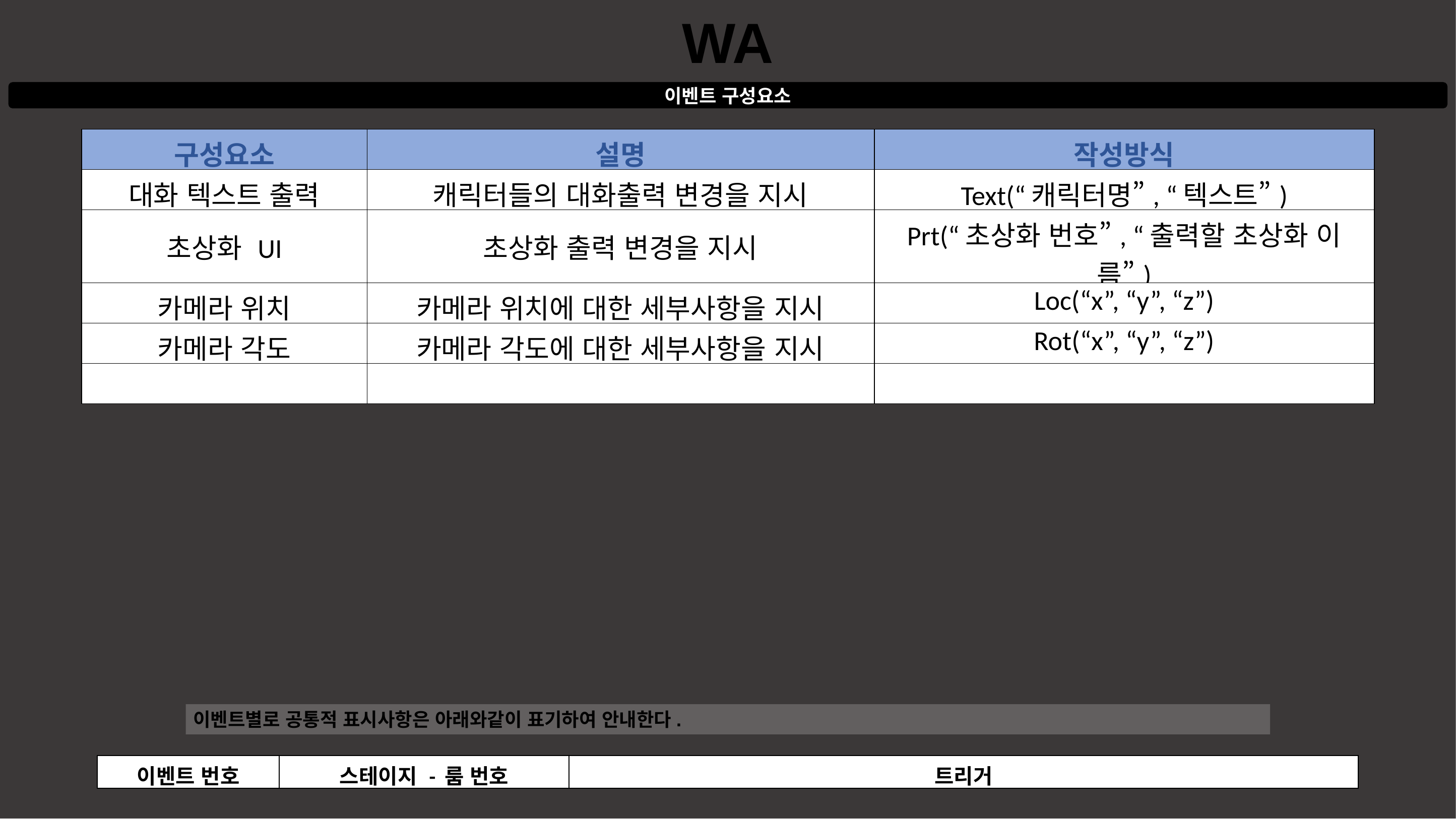

WA
이벤트 구성요소
| 구성요소 | 설명 | 작성방식 |
| --- | --- | --- |
| 대화 텍스트 출력 | 캐릭터들의 대화출력 변경을 지시 | Text(“캐릭터명”, “텍스트”) |
| 초상화 UI | 초상화 출력 변경을 지시 | Prt(“초상화 번호”, “출력할 초상화 이름”) |
| 카메라 위치 | 카메라 위치에 대한 세부사항을 지시 | Loc(“x”, “y”, “z”) |
| 카메라 각도 | 카메라 각도에 대한 세부사항을 지시 | Rot(“x”, “y”, “z”) |
|  |  |  |
이벤트별로 공통적 표시사항은 아래와같이 표기하여 안내한다.
| 이벤트 번호 | 스테이지 - 룸 번호 | 트리거 |
| --- | --- | --- |